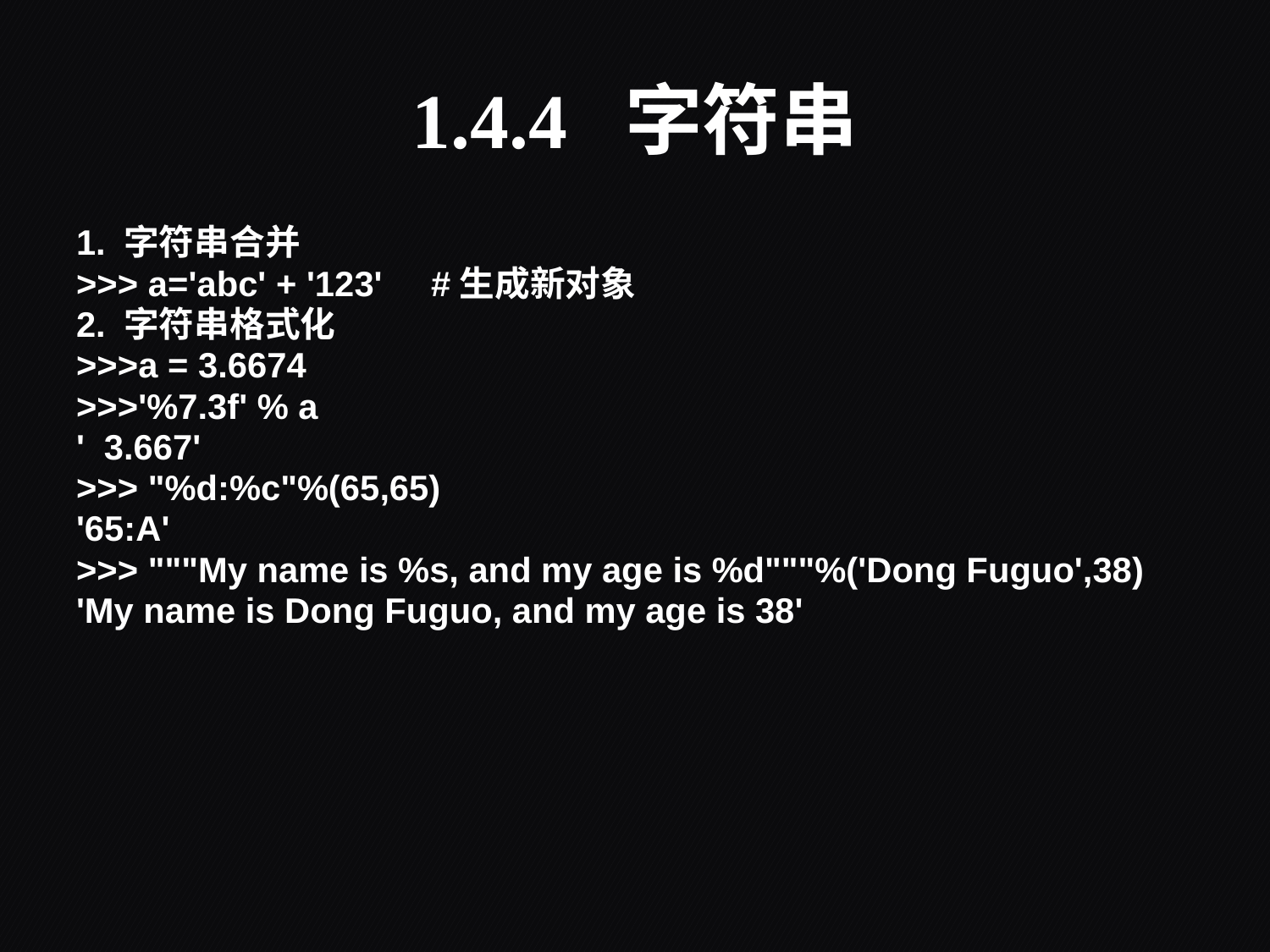

# 1.4.4  字符串
1. 字符串合并
>>> a='abc' + '123'     #生成新对象
2. 字符串格式化
>>>a = 3.6674
>>>'%7.3f' % a
'  3.667'
>>> "%d:%c"%(65,65)
'65:A'
>>> """My name is %s, and my age is %d"""%('Dong Fuguo',38)
'My name is Dong Fuguo, and my age is 38'